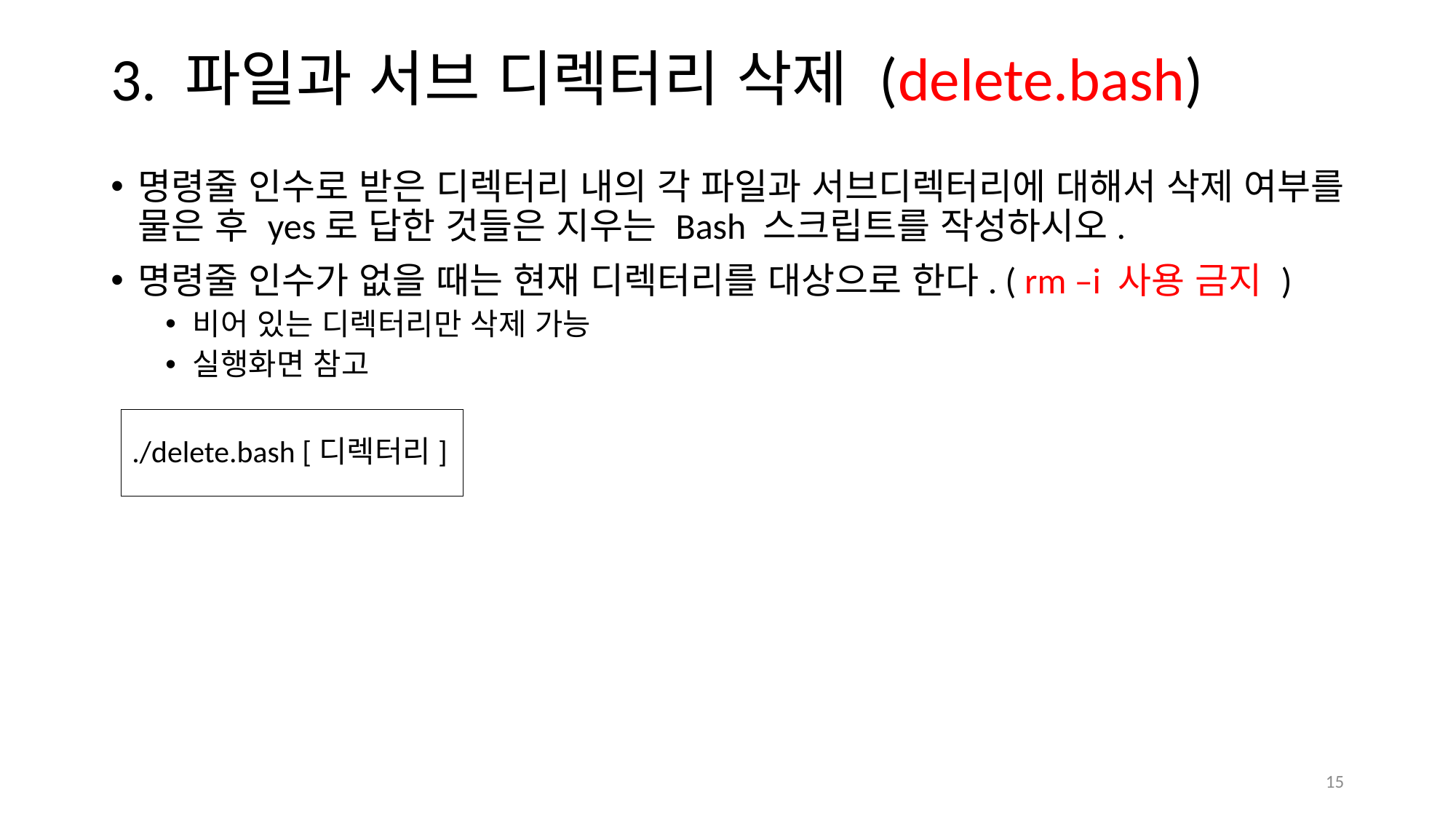

# 3. 파일과 서브 디렉터리 삭제 (delete.bash)
명령줄 인수로 받은 디렉터리 내의 각 파일과 서브디렉터리에 대해서 삭제 여부를 물은 후 yes로 답한 것들은 지우는 Bash 스크립트를 작성하시오.
명령줄 인수가 없을 때는 현재 디렉터리를 대상으로 한다. ( rm –i 사용 금지 )
비어 있는 디렉터리만 삭제 가능
실행화면 참고
./delete.bash [디렉터리]
15